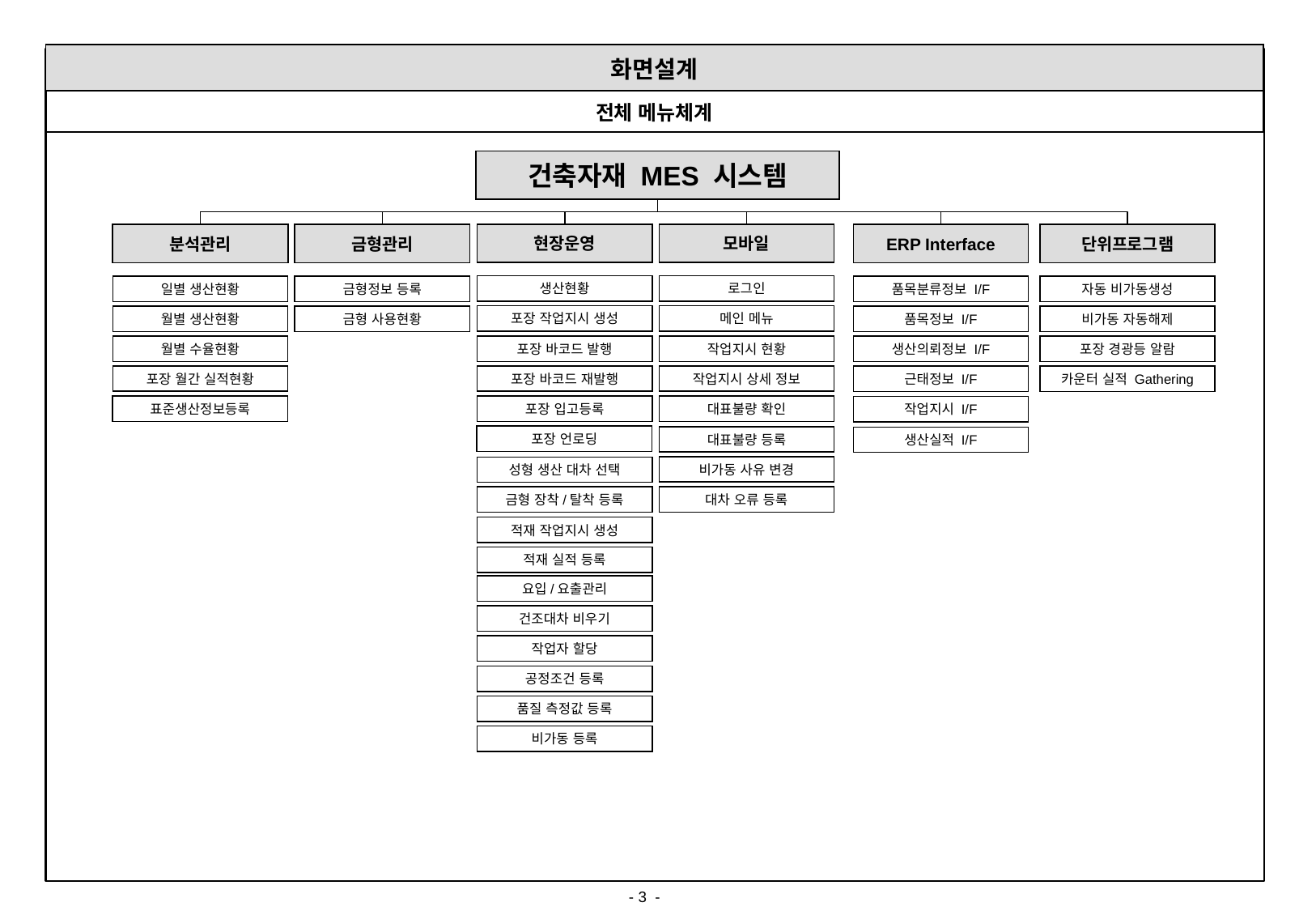

| 화면설계 |
| --- |
| 전체 메뉴체계 |
건축자재 MES 시스템
현장운영
모바일
분석관리
금형관리
ERP Interface
단위프로그램
생산현황
로그인
일별 생산현황
금형정보 등록
품목분류정보 I/F
자동 비가동생성
포장 작업지시 생성
메인 메뉴
월별 생산현황
금형 사용현황
품목정보 I/F
비가동 자동해제
월별 수율현황
포장 바코드 발행
작업지시 현황
생산의뢰정보 I/F
포장 경광등 알람
포장 바코드 재발행
작업지시 상세 정보
포장 월간 실적현황
근태정보 I/F
카운터 실적 Gathering
포장 입고등록
대표불량 확인
표준생산정보등록
작업지시 I/F
포장 언로딩
대표불량 등록
생산실적 I/F
비가동 사유 변경
성형 생산 대차 선택
금형 장착/탈착 등록
대차 오류 등록
적재 작업지시 생성
적재 실적 등록
요입/요출관리
건조대차 비우기
작업자 할당
공정조건 등록
품질 측정값 등록
비가동 등록